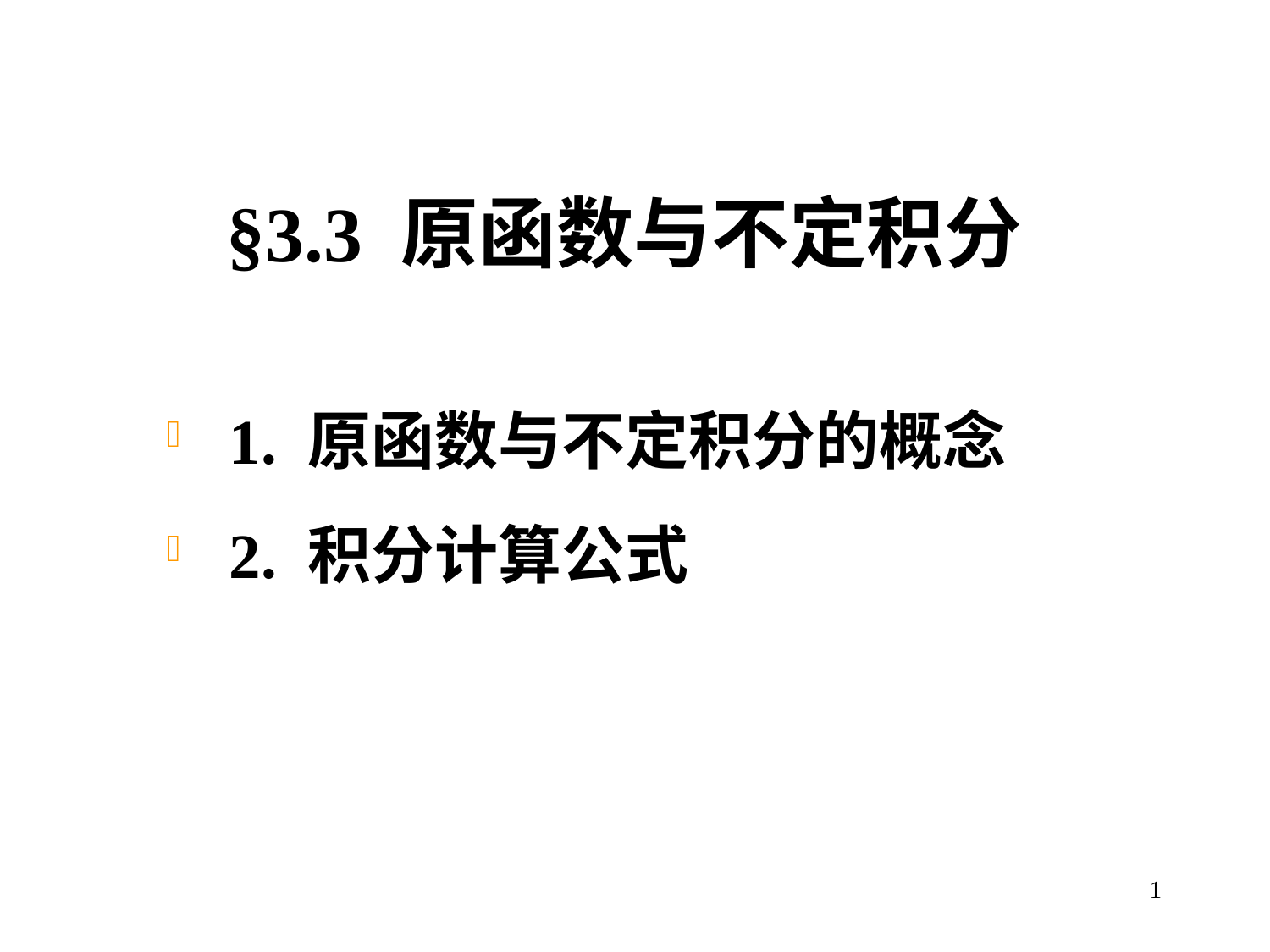

§3.3 原函数与不定积分
  1. 原函数与不定积分的概念
  2. 积分计算公式

1